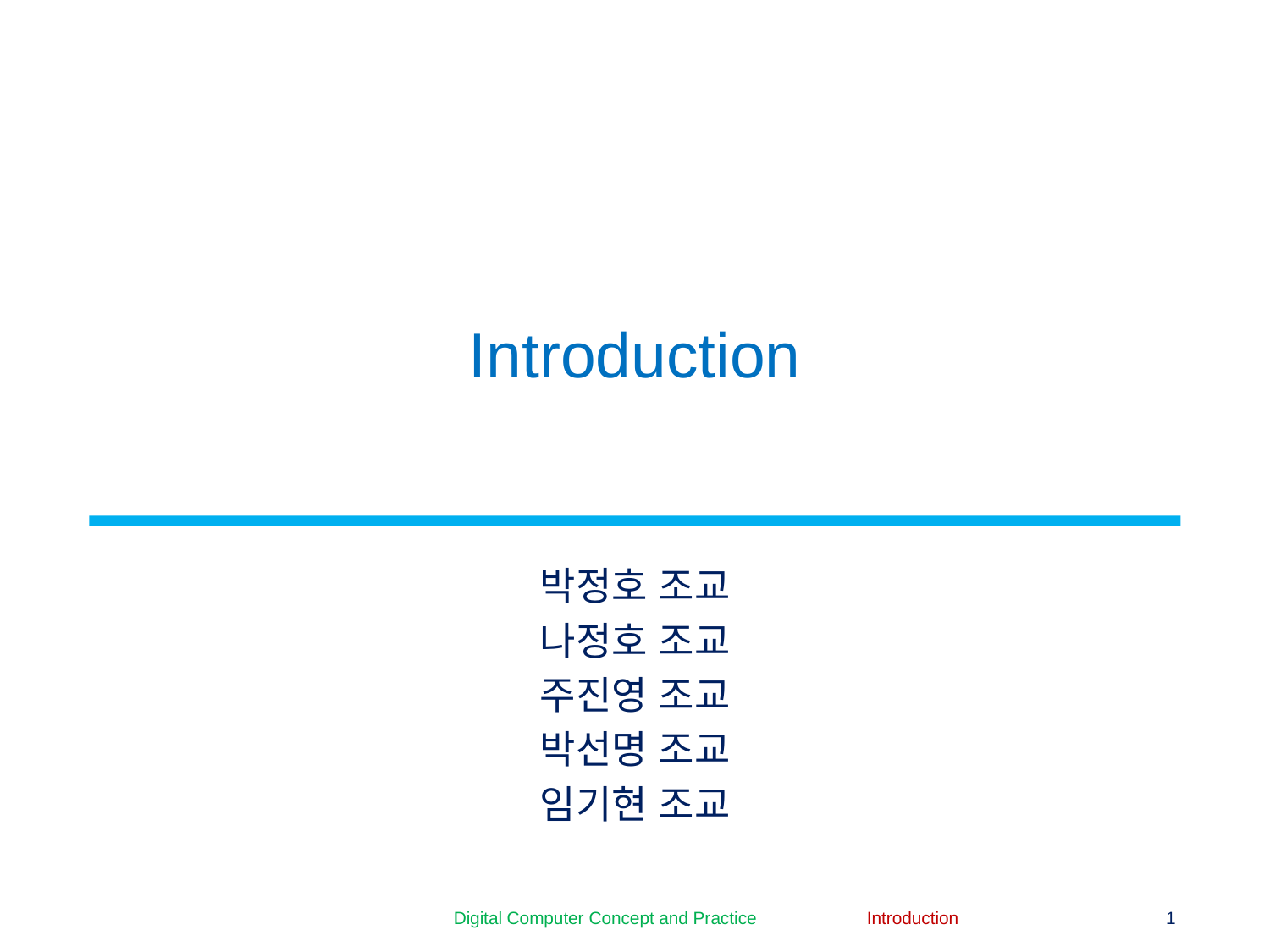

# Introduction
박정호 조교
나정호 조교
주진영 조교
박선명 조교
임기현 조교